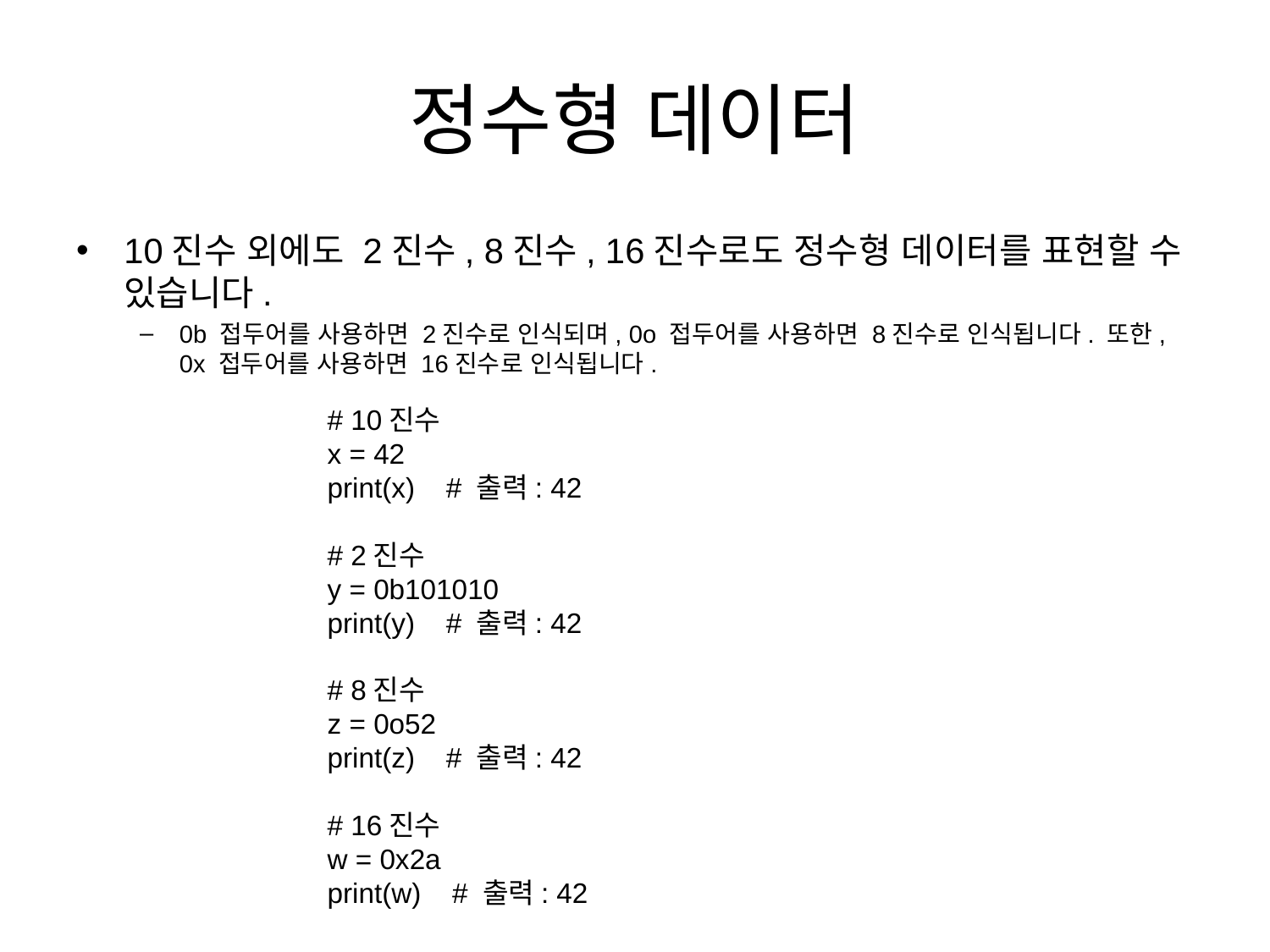

# 정수형 데이터
10진수 외에도 2진수, 8진수, 16진수로도 정수형 데이터를 표현할 수 있습니다.
0b 접두어를 사용하면 2진수로 인식되며, 0o 접두어를 사용하면 8진수로 인식됩니다. 또한, 0x 접두어를 사용하면 16진수로 인식됩니다.
# 10진수
x = 42
print(x)    # 출력: 42

# 2진수
y = 0b101010
print(y)    # 출력: 42

# 8진수
z = 0o52
print(z)    # 출력: 42

# 16진수
w = 0x2a
print(w)    # 출력: 42